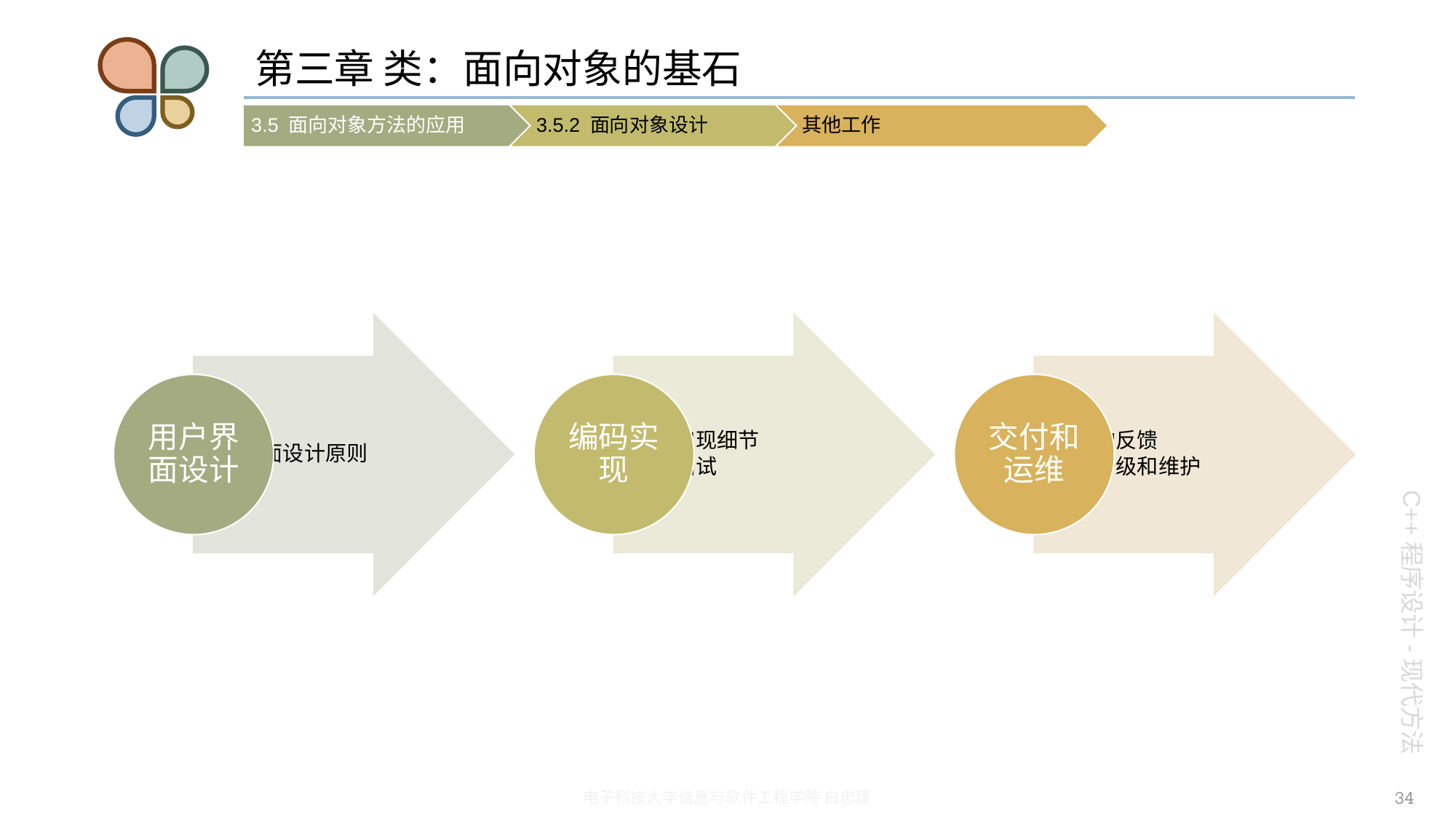

# 第三章 类：面向对象的基石
3.5 面向对象方法的应用
3.5.2 面向对象设计
其他工作
人机界面设计原则
用户界面设计
添加实现细节
代码测试
编码实现
用户的反馈
系统升级和维护
交付和运维
34